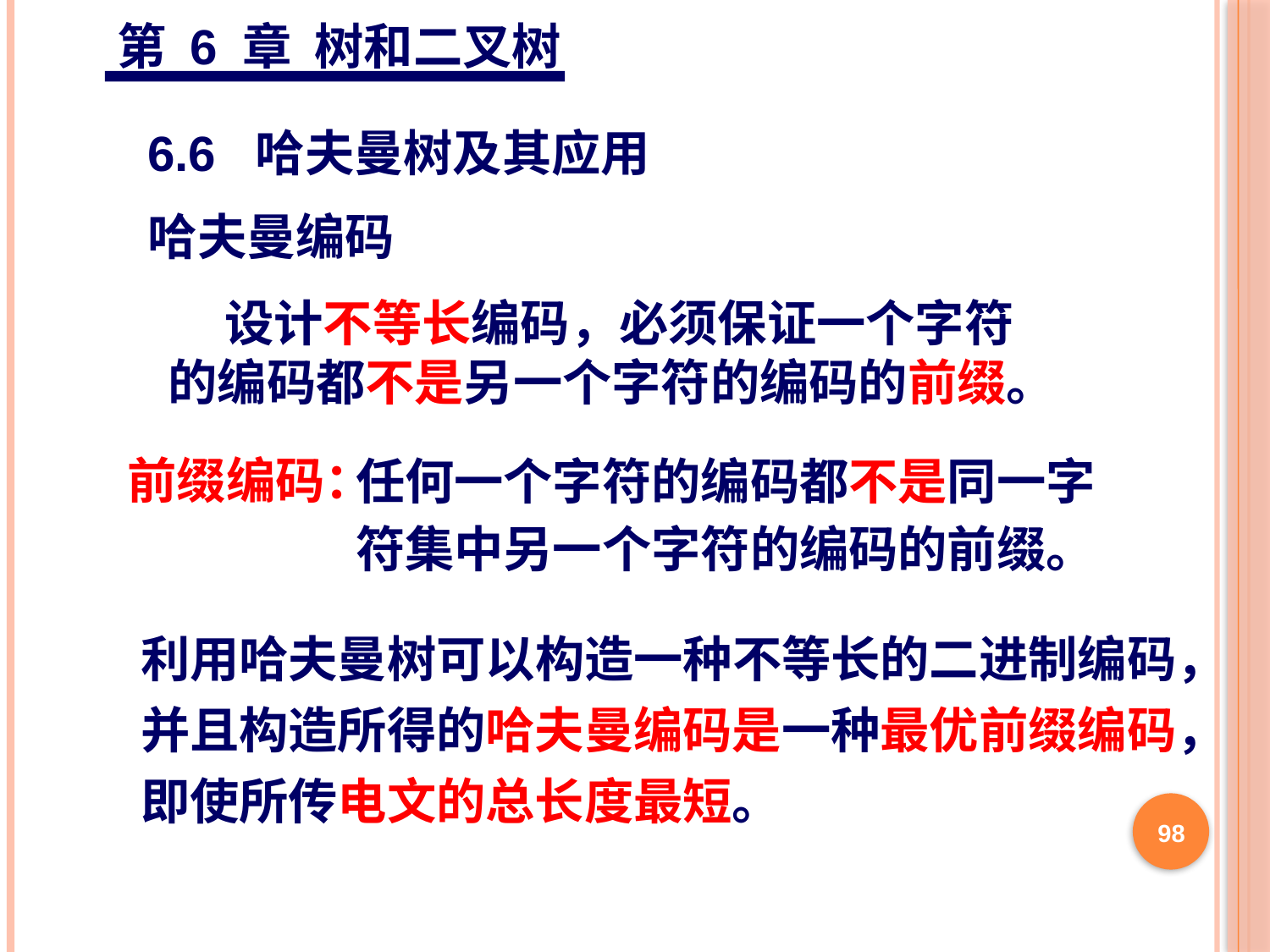

第 6 章  树和二叉树

6.6  哈夫曼树及其应用
哈夫曼编码
    设计不等长编码，必须保证一个字符
的编码都不是另一个字符的编码的前缀。
任何一个字符的编码都不是同一字
符集中另一个字符的编码的前缀。
前缀编码：
利用哈夫曼树可以构造一种不等长的二进制编码，
并且构造所得的哈夫曼编码是一种最优前缀编码，
即使所传电文的总长度最短。
98